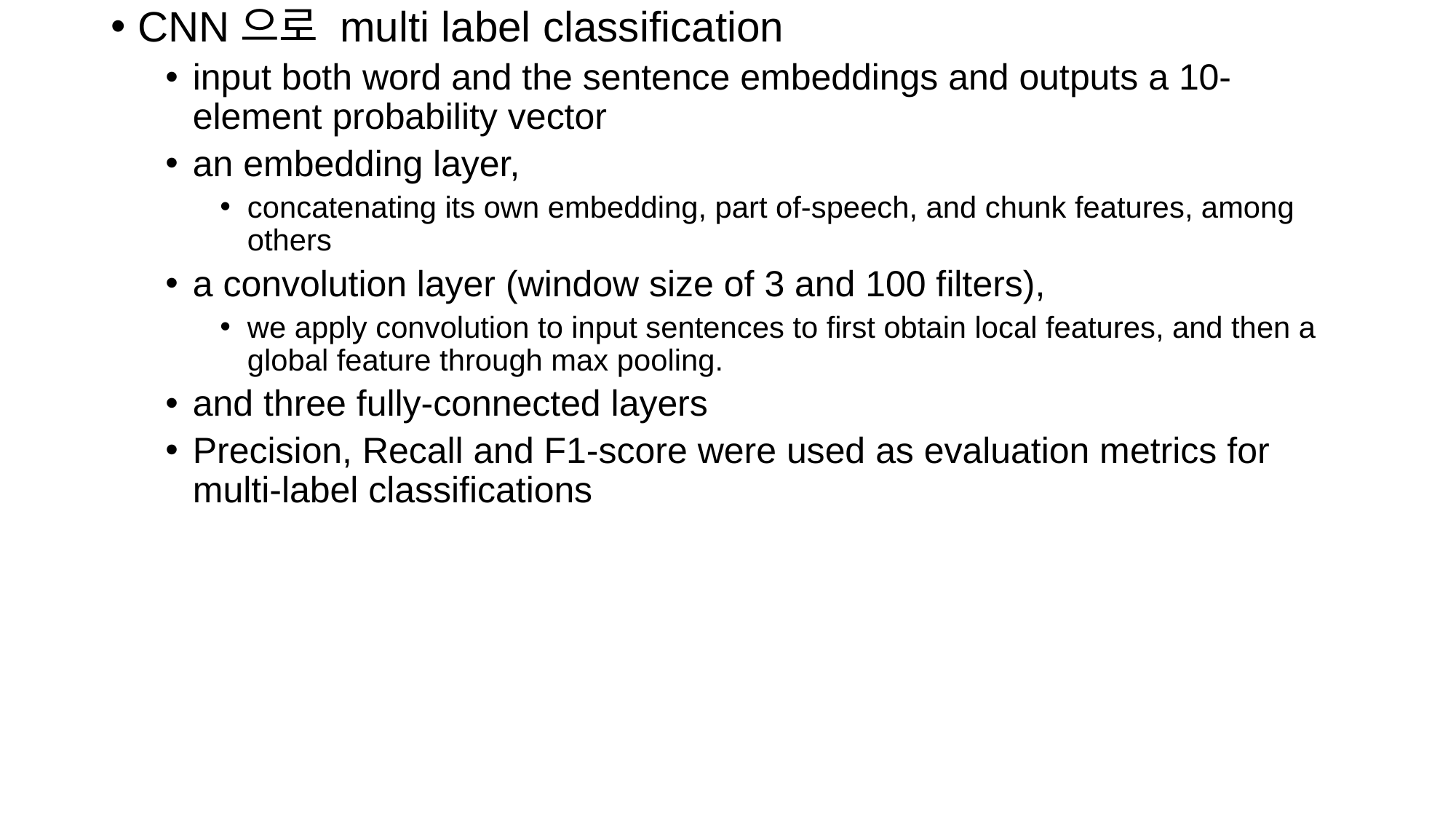

CNN으로 multi label classification
input both word and the sentence embeddings and outputs a 10-element probability vector
an embedding layer,
concatenating its own embedding, part of-speech, and chunk features, among others
a convolution layer (window size of 3 and 100 filters),
we apply convolution to input sentences to first obtain local features, and then a global feature through max pooling.
and three fully-connected layers
Precision, Recall and F1-score were used as evaluation metrics for multi-label classifications